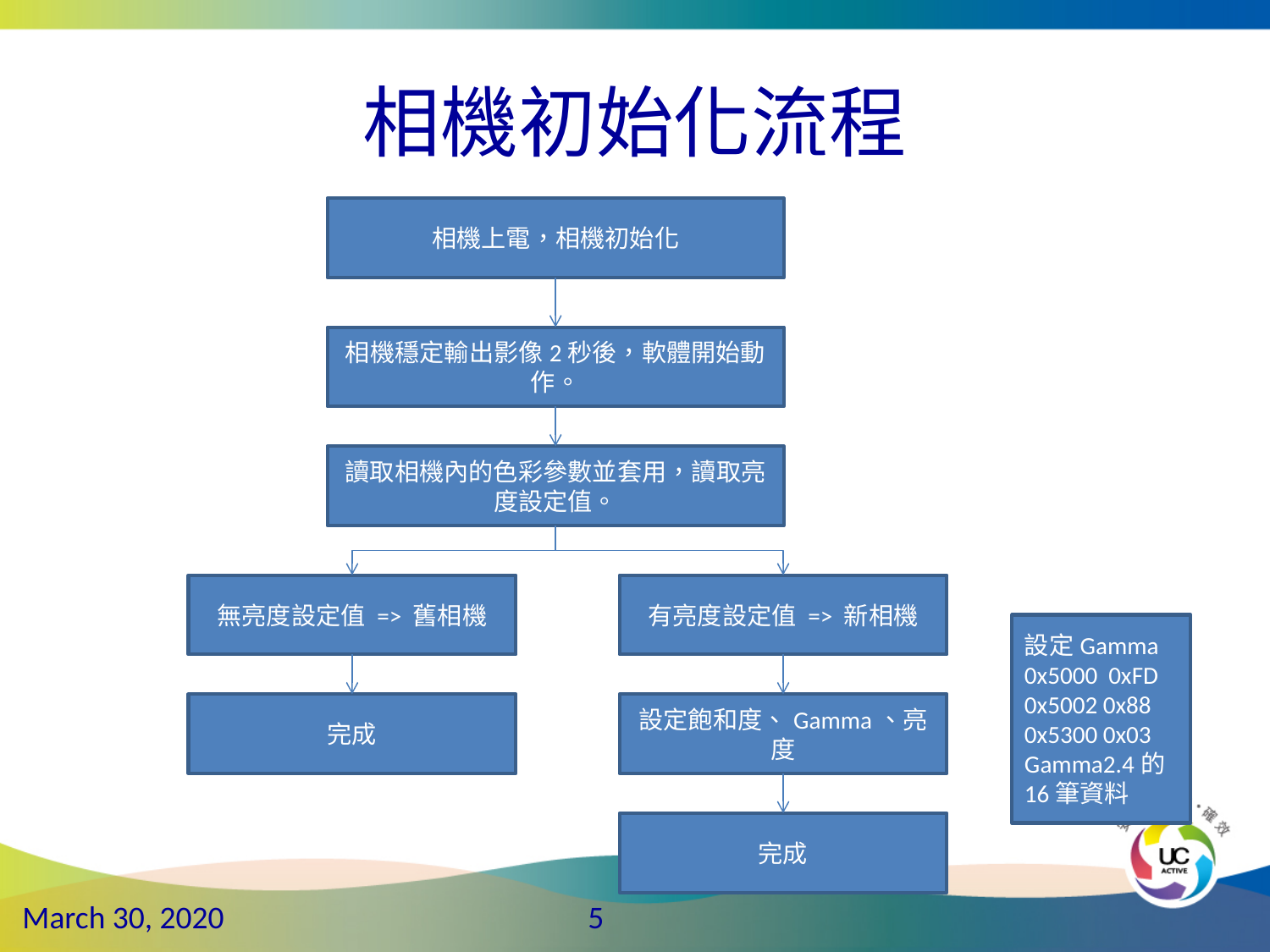

# 相機初始化流程
相機上電，相機初始化
相機穩定輸出影像2秒後，軟體開始動作。
讀取相機內的色彩參數並套用，讀取亮度設定值。
無亮度設定值 => 舊相機
有亮度設定值 => 新相機
設定Gamma
0x5000  0xFD
0x5002 0x88
0x5300 0x03
Gamma2.4的
16筆資料
完成
設定飽和度、Gamma、亮度
完成